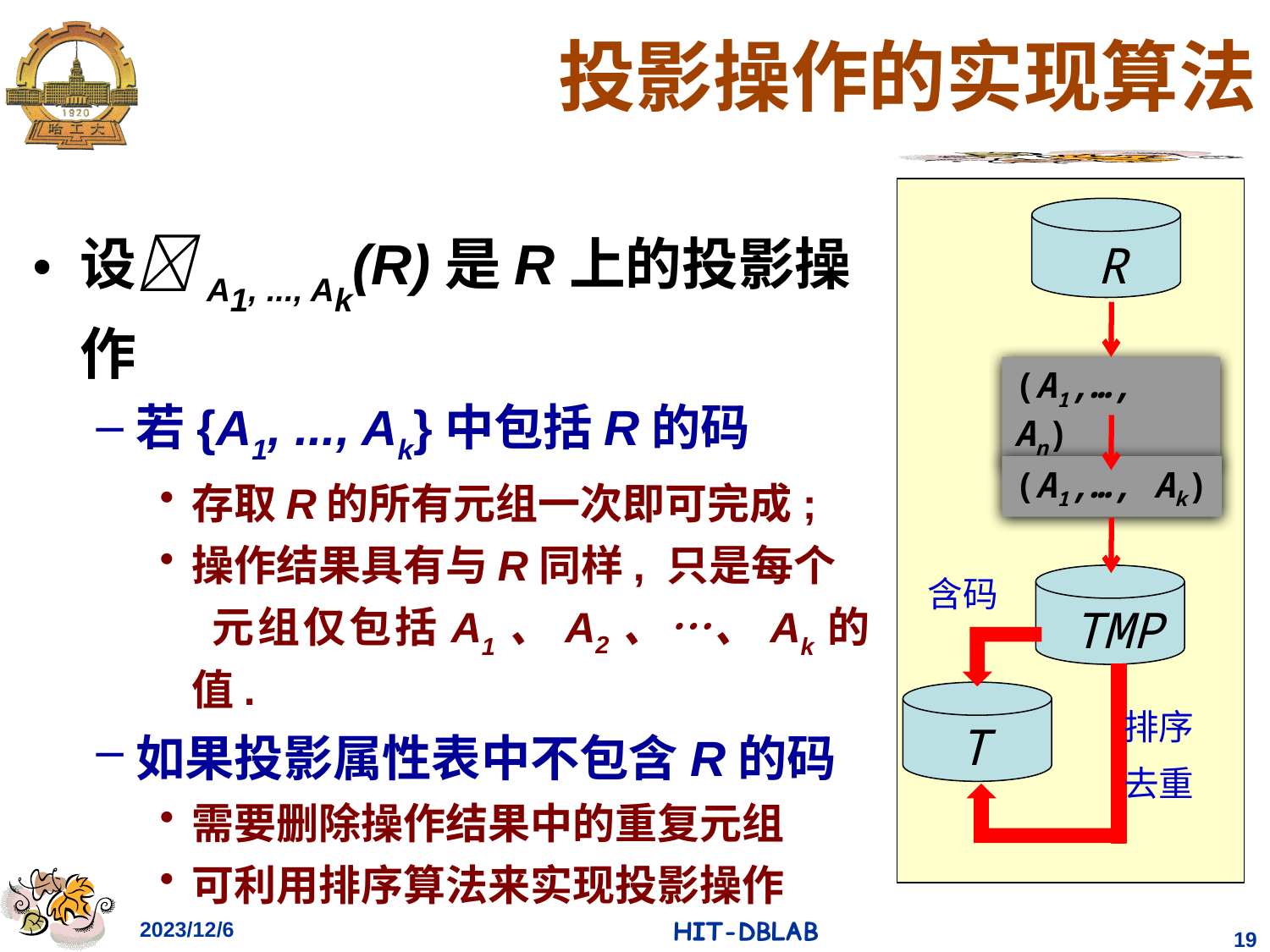

# 投影操作的实现算法

R
(A1,…, An)
(A1,…, Ak)
含码

TMP

T
排序
去重

设ΠA1, ..., Ak(R)是R上的投影操作
若{A1, ..., Ak}中包括R的码
存取R的所有元组一次即可完成;
操作结果具有与R同样, 只是每个
   元组仅包括A1、A2、…、Ak的值.
如果投影属性表中不包含R的码
需要删除操作结果中的重复元组
可利用排序算法来实现投影操作
2023/12/6
HIT-DBLAB
19